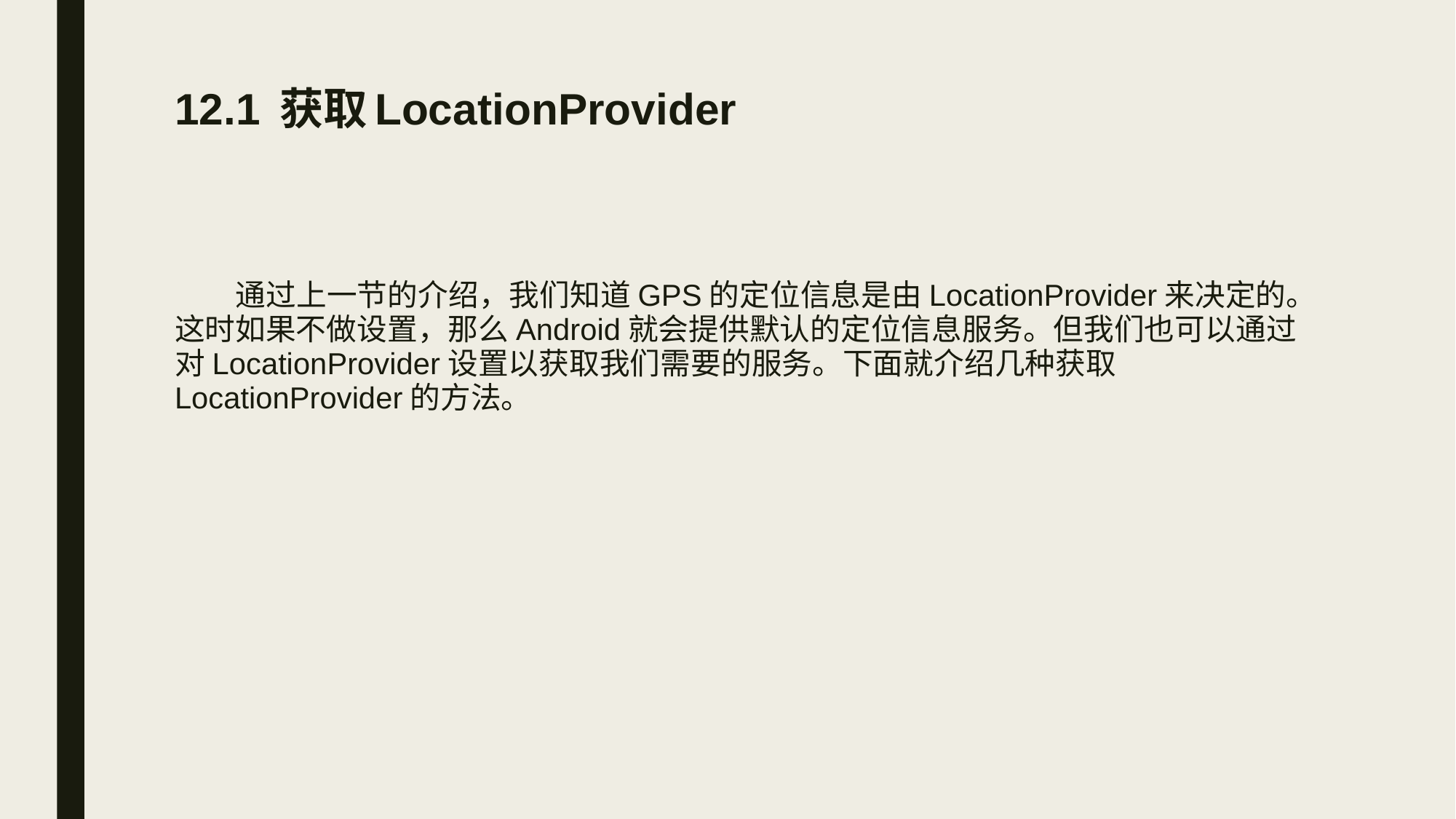

# 12.1 获取LocationProvider
        通过上一节的介绍，我们知道GPS的定位信息是由LocationProvider来决定的。这时如果不做设置，那么Android就会提供默认的定位信息服务。但我们也可以通过对LocationProvider设置以获取我们需要的服务。下面就介绍几种获取LocationProvider的方法。